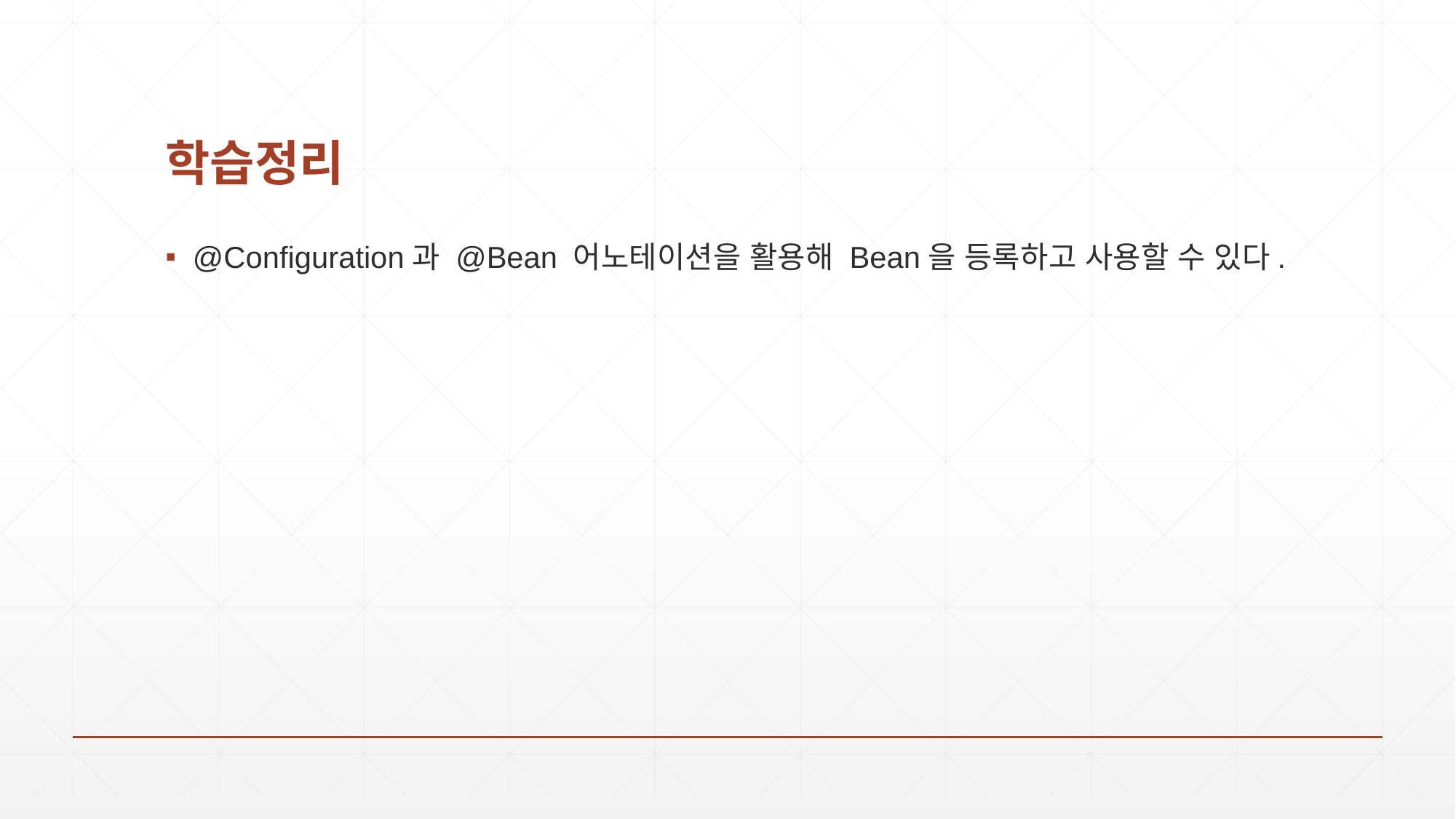

# 학습정리
@Configuration과 @Bean 어노테이션을 활용해 Bean을 등록하고 사용할 수 있다.